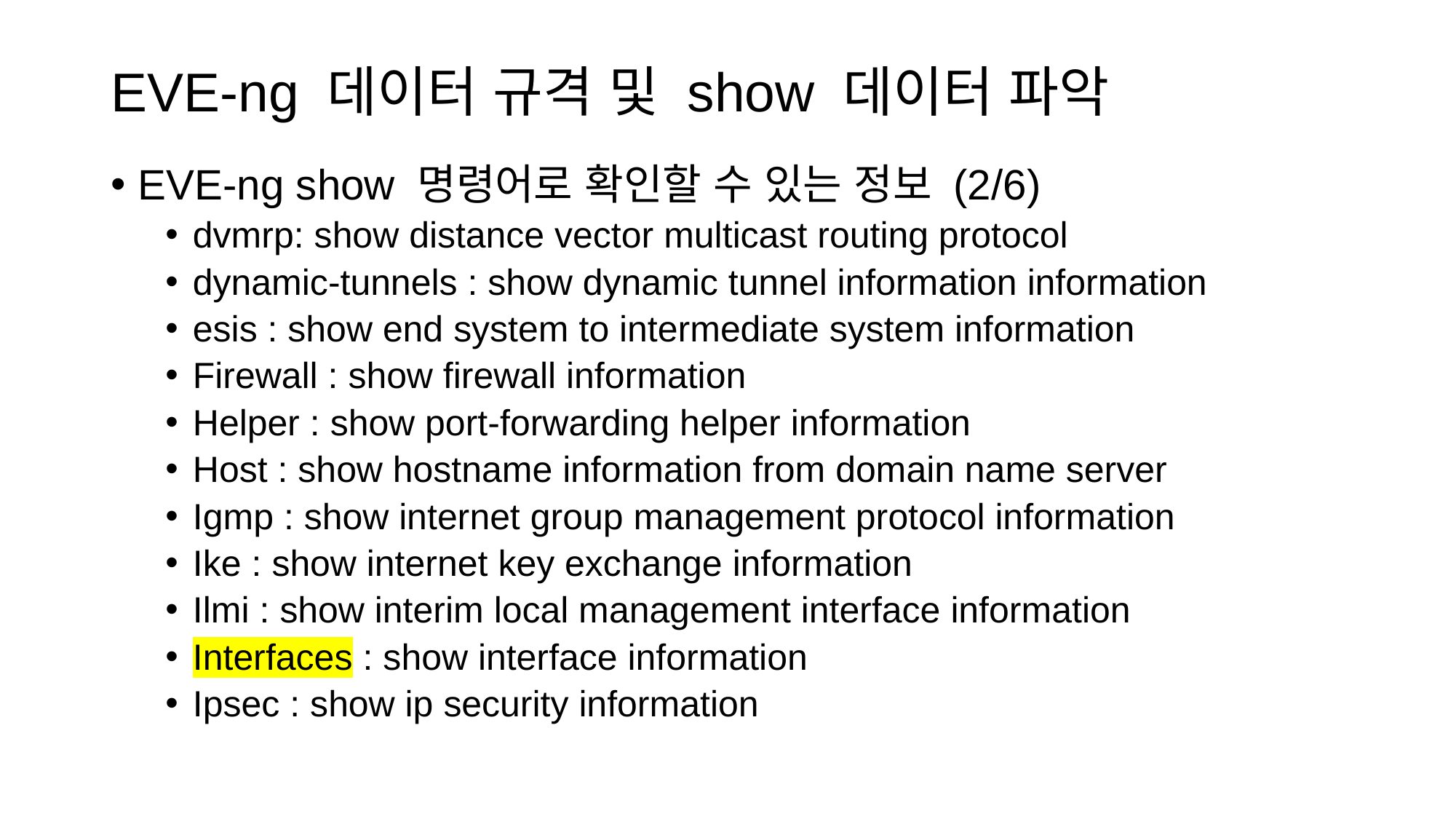

# EVE-ng 데이터 규격 및 show 데이터 파악
EVE-ng show 명령어로 확인할 수 있는 정보 (2/6)
dvmrp: show distance vector multicast routing protocol
dynamic-tunnels : show dynamic tunnel information information
esis : show end system to intermediate system information
Firewall : show firewall information
Helper : show port-forwarding helper information
Host : show hostname information from domain name server
Igmp : show internet group management protocol information
Ike : show internet key exchange information
Ilmi : show interim local management interface information
Interfaces : show interface information
Ipsec : show ip security information